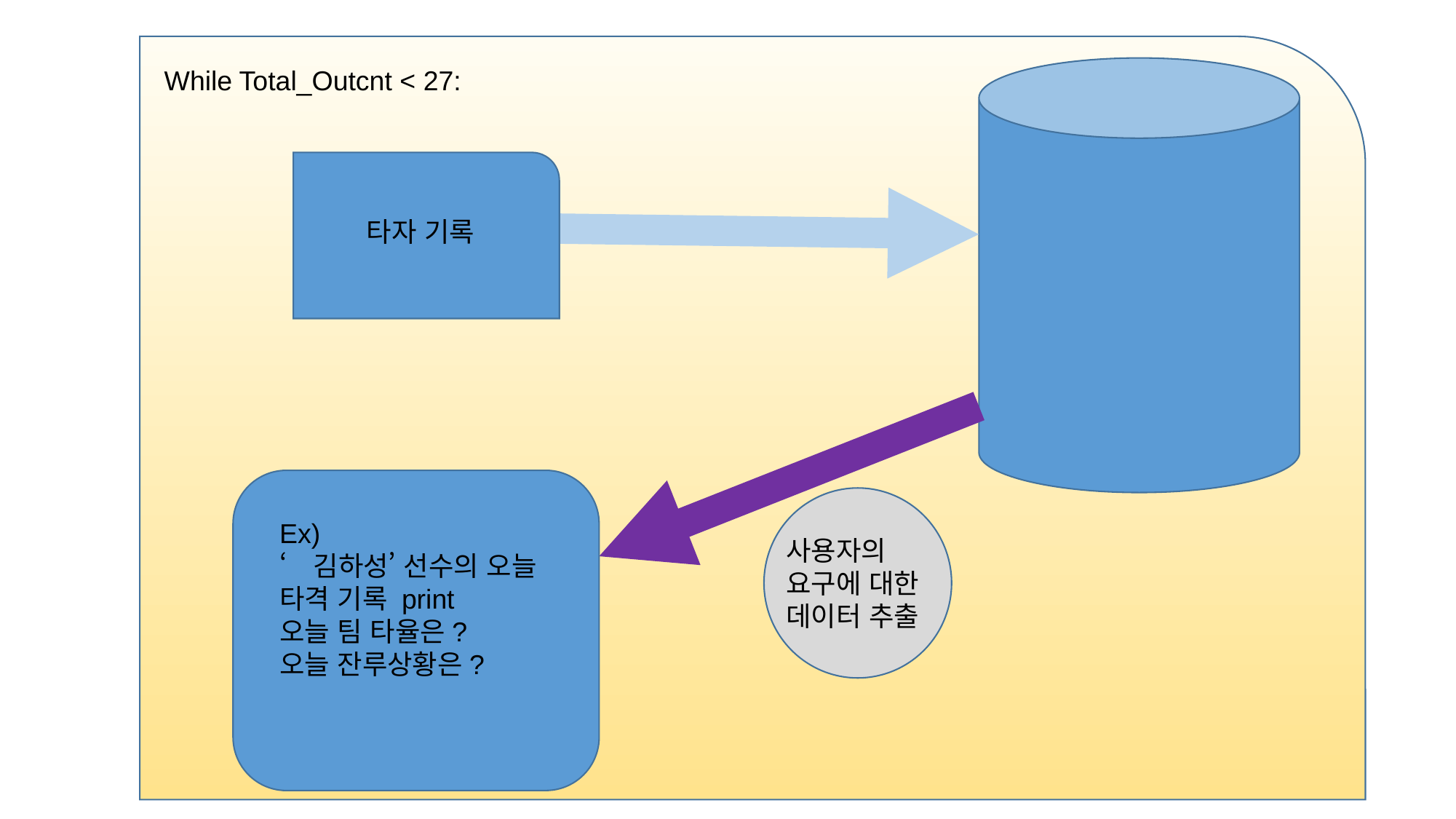

While Total_Outcnt < 27:

타자 기록

Ex)
‘김하성’ 선수의 오늘 타격 기록 print
오늘 팀 타율은?
오늘 잔루상황은?

사용자의
요구에 대한
데이터 추출